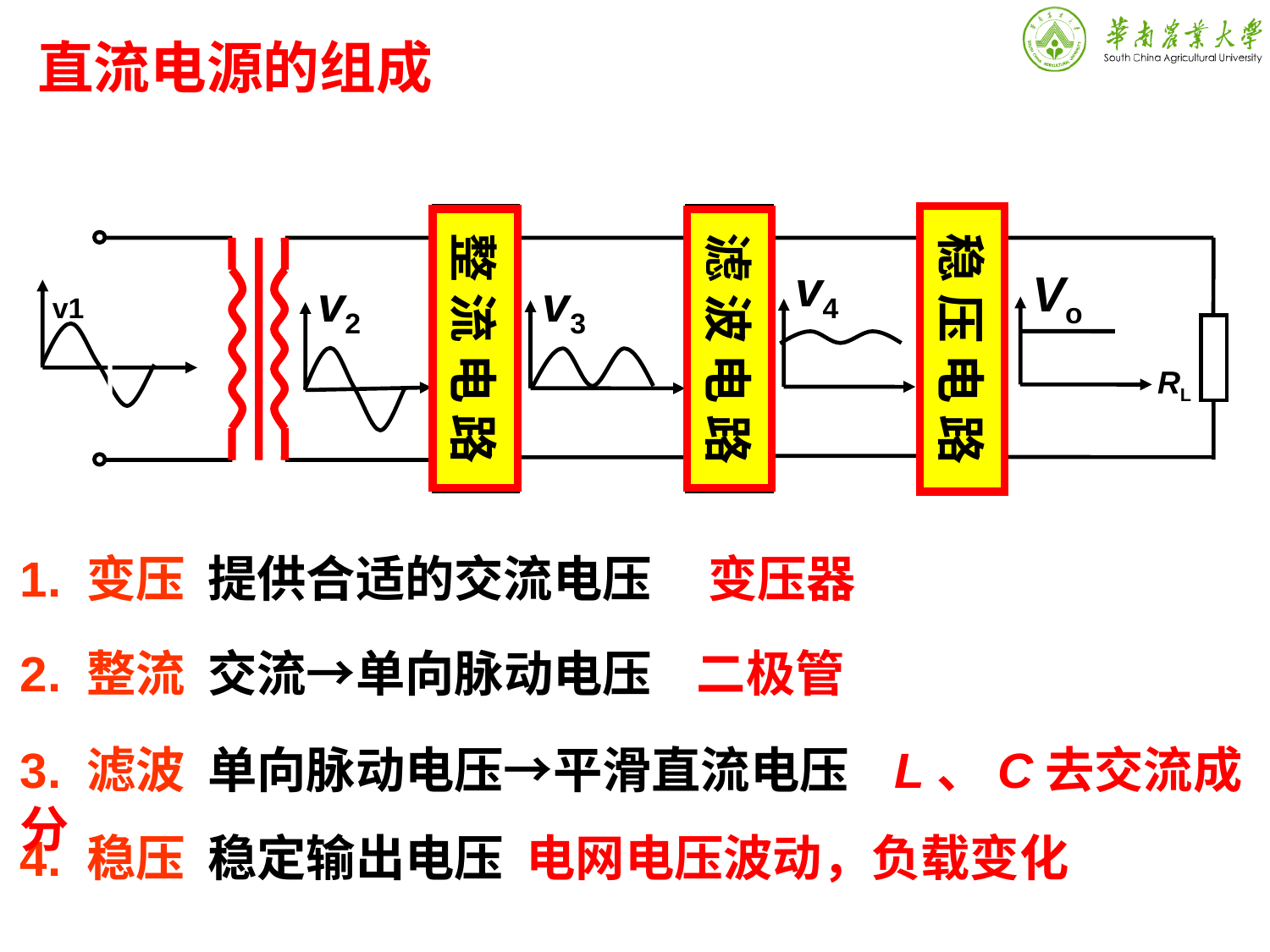

直流电源的组成
整 流 电 路
滤 波 电 路
稳 压 电 路
稳 压 电 路
整 流 电 路
滤 波 电 路

RL

v1

v4

Vo

v2

v3

1. 变压  提供合适的交流电压     变压器
2. 整流  交流→单向脉动电压    二极管
3. 滤波  单向脉动电压→平滑直流电压   L、C去交流成分
4. 稳压  稳定输出电压  电网电压波动，负载变化